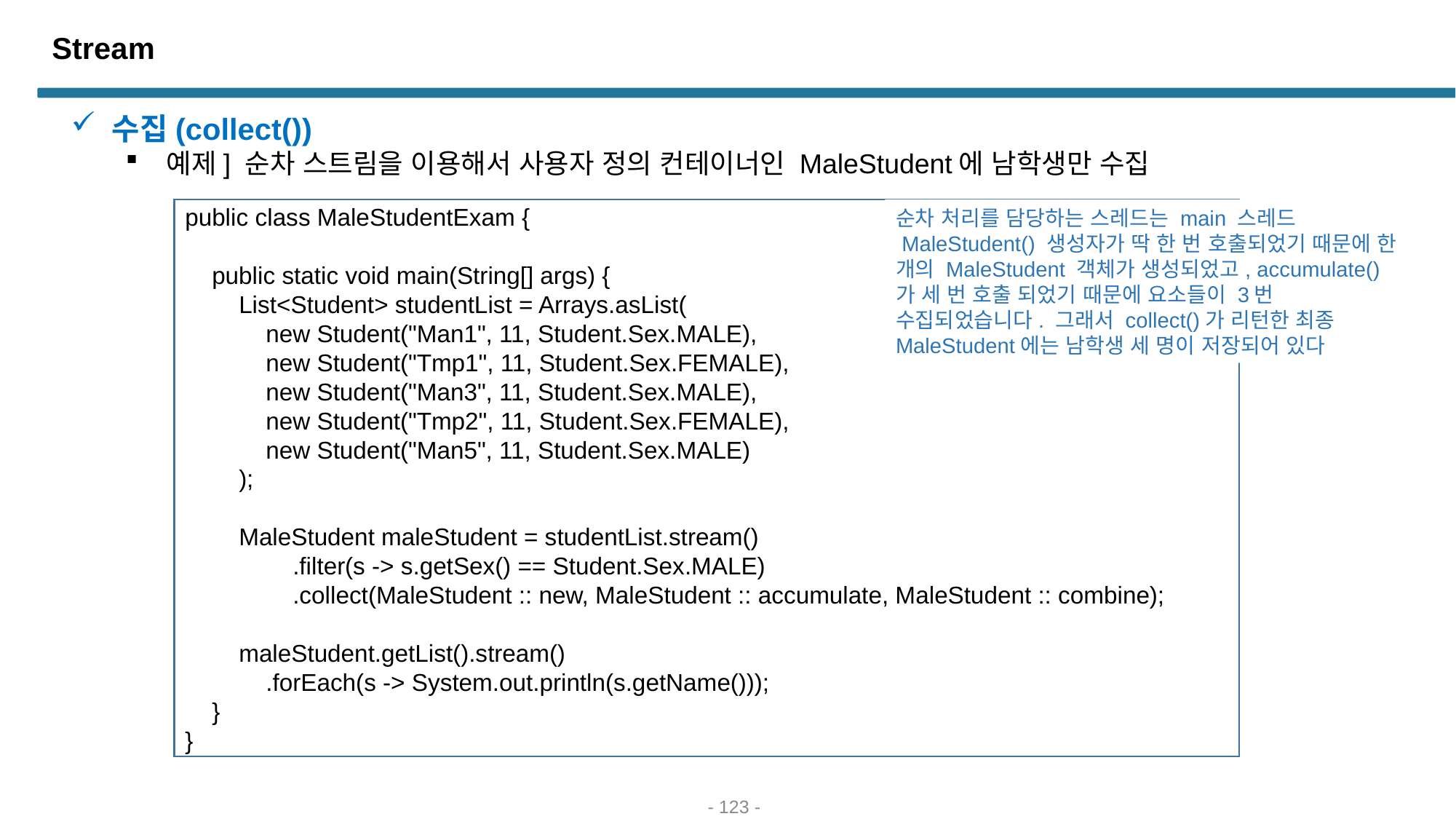

# Stream
수집(collect())
예제] 순차 스트림을 이용해서 사용자 정의 컨테이너인 MaleStudent에 남학생만 수집
public class MaleStudentExam {

    public static void main(String[] args) {
        List<Student> studentList = Arrays.asList(
            new Student("Man1", 11, Student.Sex.MALE),
            new Student("Tmp1", 11, Student.Sex.FEMALE),
            new Student("Man3", 11, Student.Sex.MALE),
            new Student("Tmp2", 11, Student.Sex.FEMALE),
            new Student("Man5", 11, Student.Sex.MALE)
        );

        MaleStudent maleStudent = studentList.stream()
                .filter(s -> s.getSex() == Student.Sex.MALE)
                .collect(MaleStudent :: new, MaleStudent :: accumulate, MaleStudent :: combine);

        maleStudent.getList().stream()
            .forEach(s -> System.out.println(s.getName()));
    }
}
순차 처리를 담당하는 스레드는 main 스레드
 MaleStudent() 생성자가 딱 한 번 호출되었기 때문에 한 개의 MaleStudent 객체가 생성되었고, accumulate() 가 세 번 호출 되었기 때문에 요소들이 3번 수집되었습니다. 그래서 collect()가 리턴한 최종 MaleStudent에는 남학생 세 명이 저장되어 있다
- 123 -